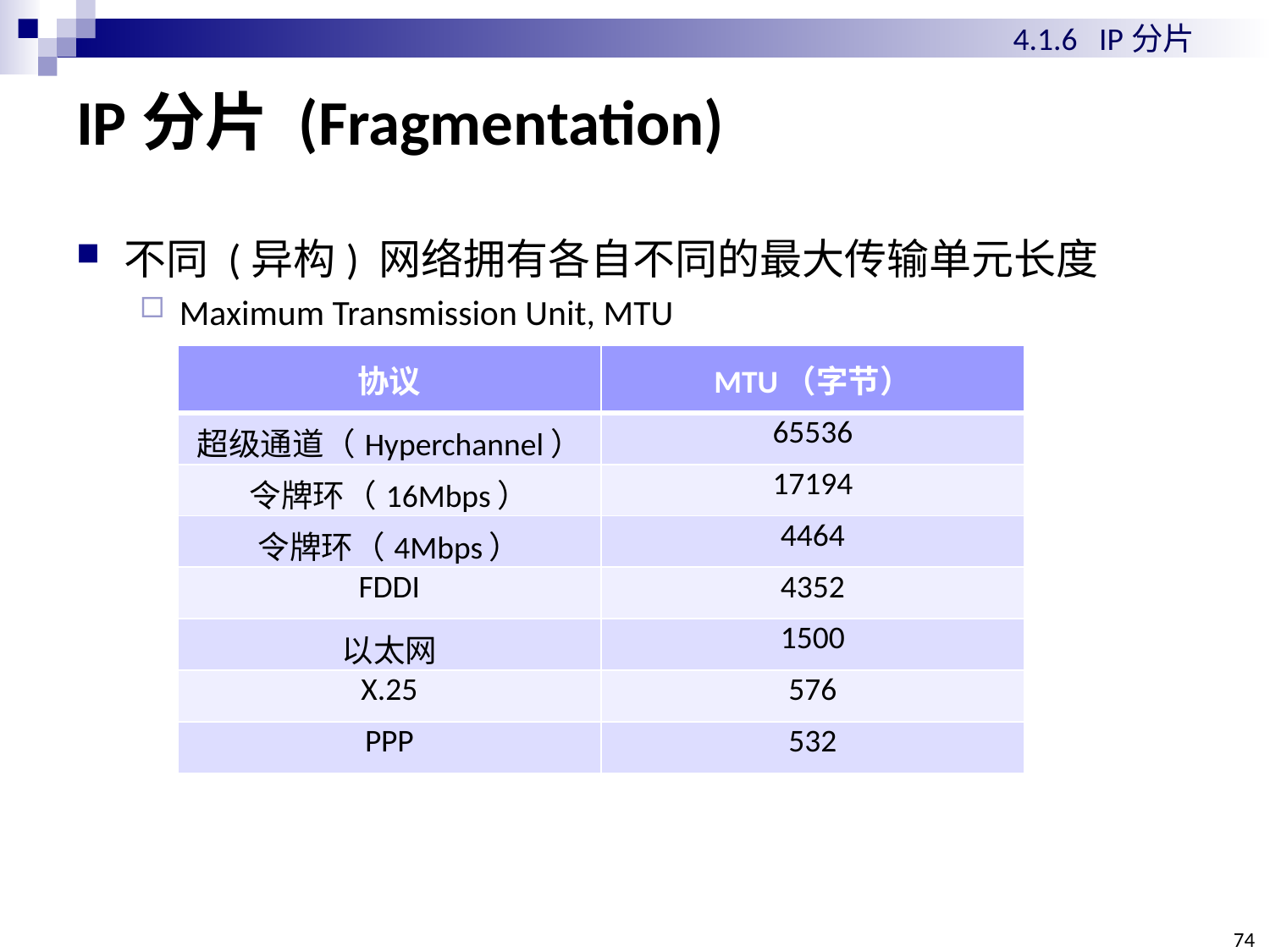

4.1.6   IP分片
# IP分片 (Fragmentation)
不同 (异构) 网络拥有各自不同的最大传输单元长度
Maximum Transmission Unit, MTU

| 协议 | MTU（字节） |
| --- | --- |
| 超级通道（Hyperchannel） | 65536 |
| 令牌环（16Mbps） | 17194 |
| 令牌环（4Mbps） | 4464 |
| FDDI | 4352 |
| 以太网 | 1500 |
| X.25 | 576 |
| PPP | 532 |
74